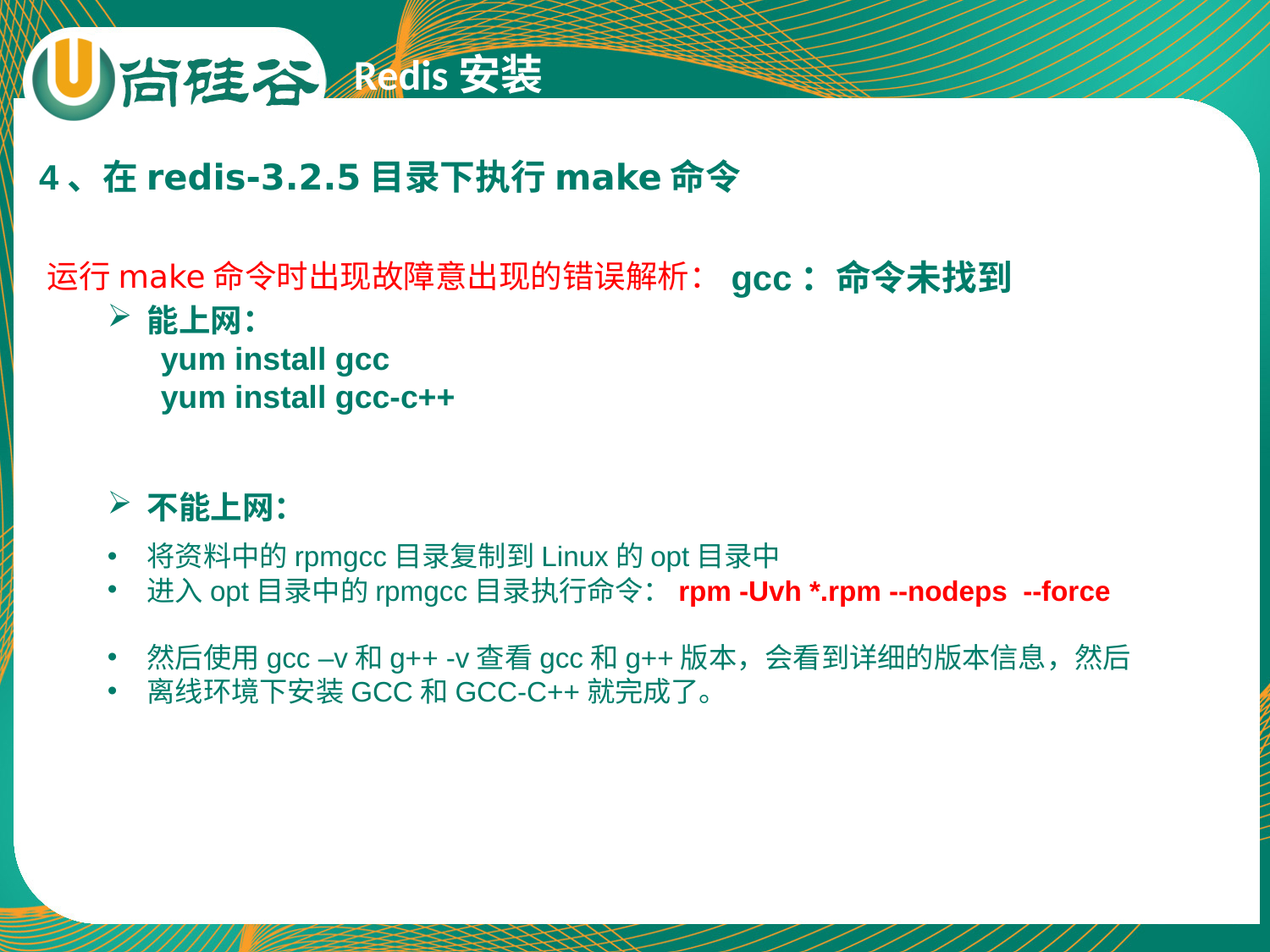

Redis安装
4、在redis-3.2.5目录下执行make命令
gcc：命令未找到
 运行make命令时出现故障意出现的错误解析：
能上网：
      yum install gcc
      yum install gcc-c++
不能上网：
将资料中的rpmgcc目录复制到Linux的opt目录中
进入opt目录中的rpmgcc目录执行命令：rpm -Uvh *.rpm --nodeps  --force

然后使用gcc –v和g++ -v查看gcc和g++版本，会看到详细的版本信息，然后
离线环境下安装GCC和GCC-C++就完成了。